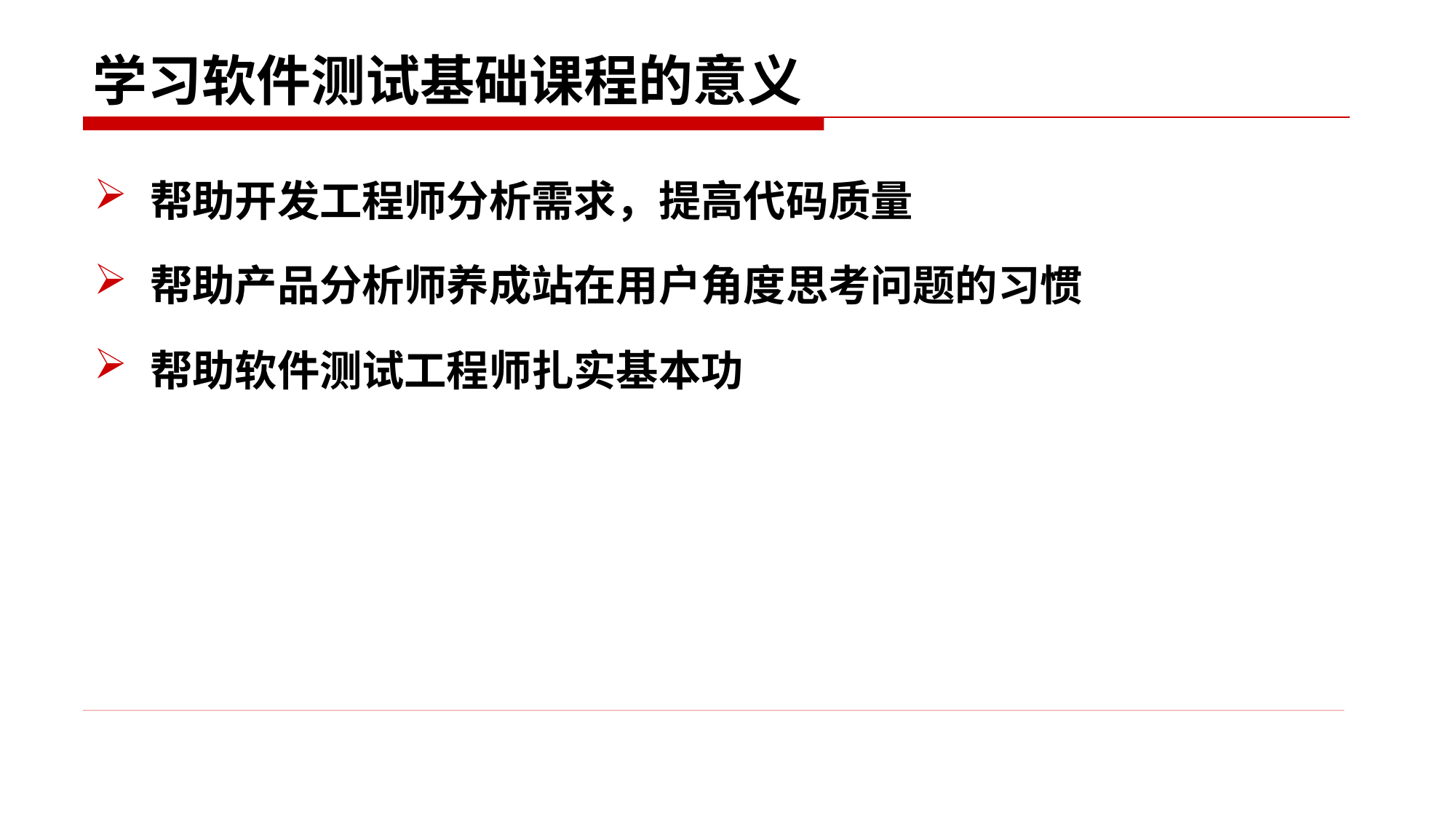

# 学习软件测试基础课程的意义
帮助开发工程师分析需求，提高代码质量
帮助产品分析师养成站在用户角度思考问题的习惯
帮助软件测试工程师扎实基本功